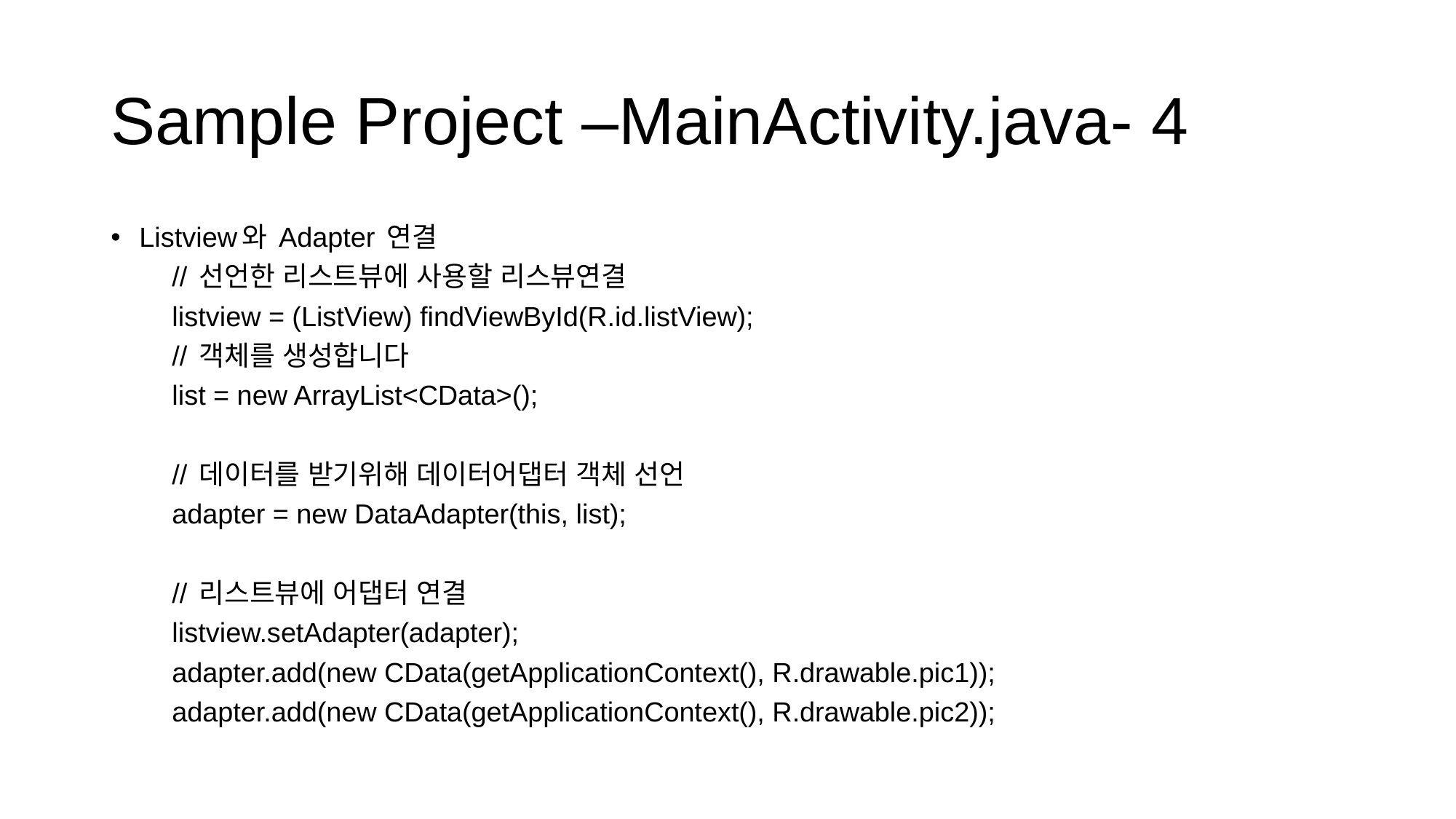

# Sample Project –MainActivity.java- 4
Listview와 Adapter 연결
        // 선언한 리스트뷰에 사용할 리스뷰연결
        listview = (ListView) findViewById(R.id.listView);
        // 객체를 생성합니다
        list = new ArrayList<CData>();

        // 데이터를 받기위해 데이터어댑터 객체 선언
        adapter = new DataAdapter(this, list);

        // 리스트뷰에 어댑터 연결
        listview.setAdapter(adapter);
        adapter.add(new CData(getApplicationContext(), R.drawable.pic1));
        adapter.add(new CData(getApplicationContext(), R.drawable.pic2));